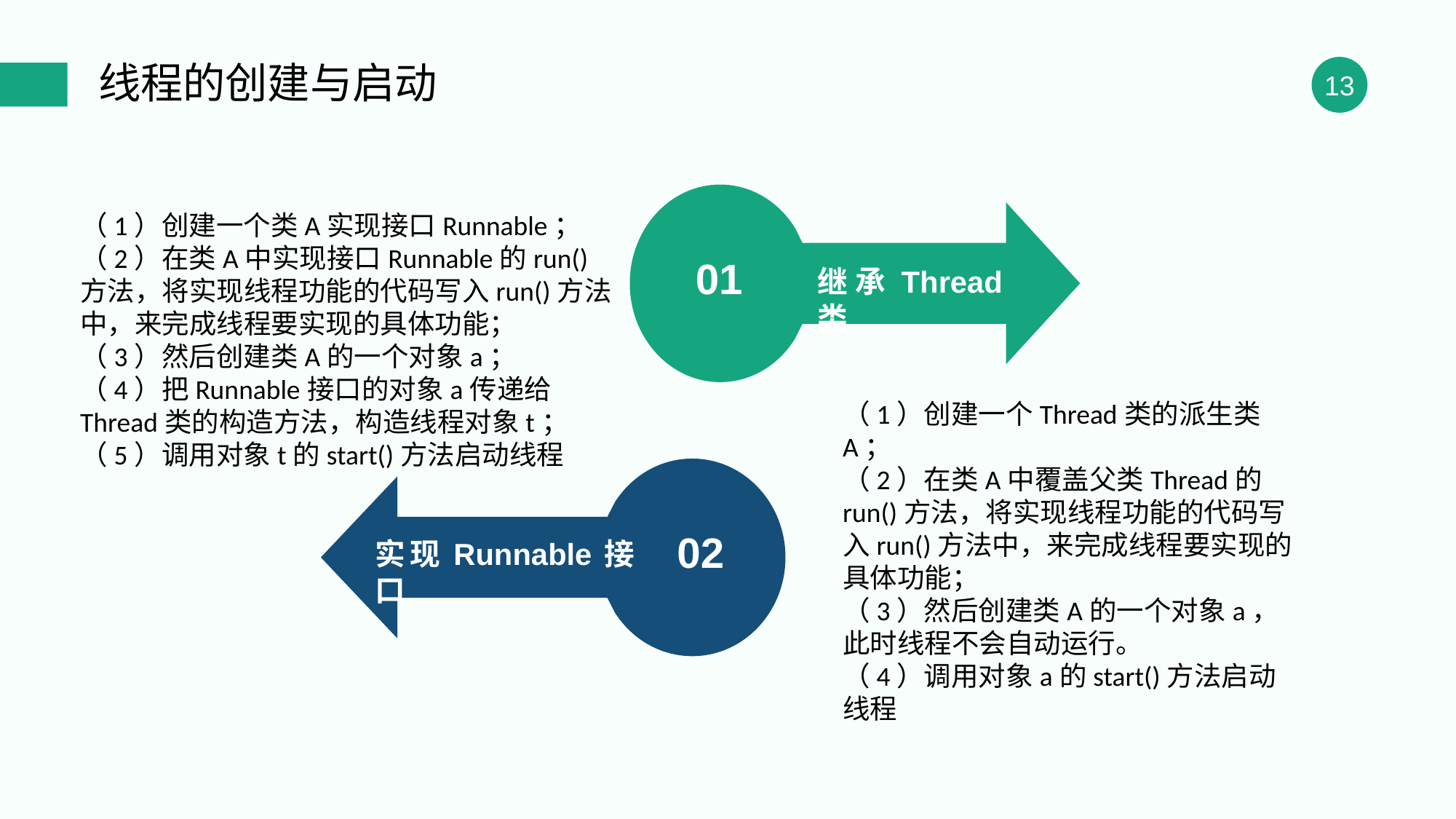

线程的创建与启动

继承Thread类
01
（1）创建一个类A实现接口Runnable；
（2）在类A中实现接口Runnable的run()方法，将实现线程功能的代码写入run()方法中，来完成线程要实现的具体功能；
（3）然后创建类A的一个对象a；
（4）把Runnable接口的对象a传递给Thread类的构造方法，构造线程对象t；
（5）调用对象t的start()方法启动线程
（1）创建一个Thread类的派生类A；
（2）在类A中覆盖父类Thread的run()方法，将实现线程功能的代码写入run()方法中，来完成线程要实现的具体功能；
（3）然后创建类A的一个对象a，此时线程不会自动运行。
（4）调用对象a的start()方法启动线程

实现Runnable接口
02